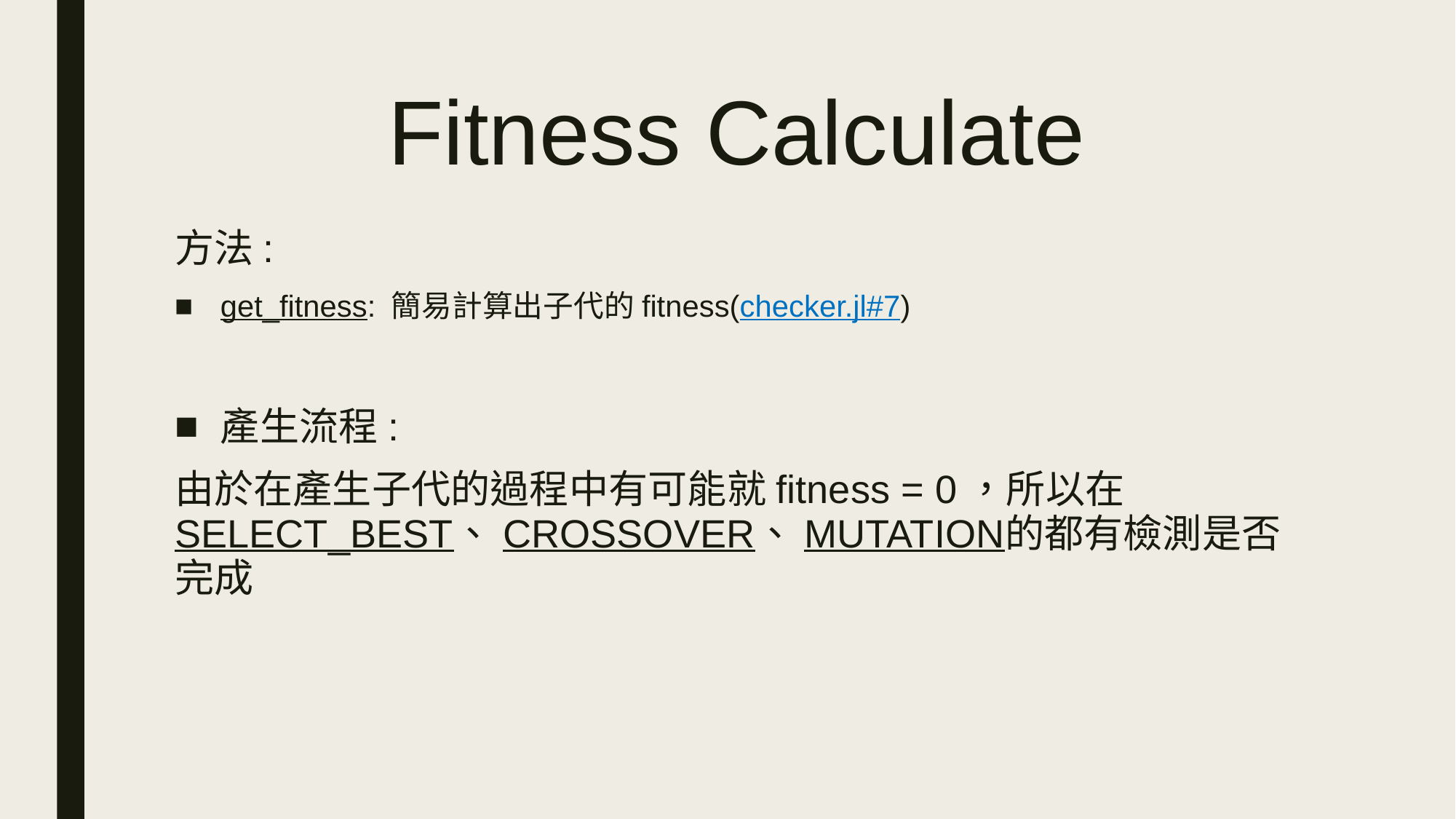

# Fitness Calculate
方法:
get_fitness: 簡易計算出子代的fitness(checker.jl#7)

產生流程:
由於在產生子代的過程中有可能就fitness = 0，所以在SELECT_BEST、CROSSOVER、MUTATION的都有檢測是否完成